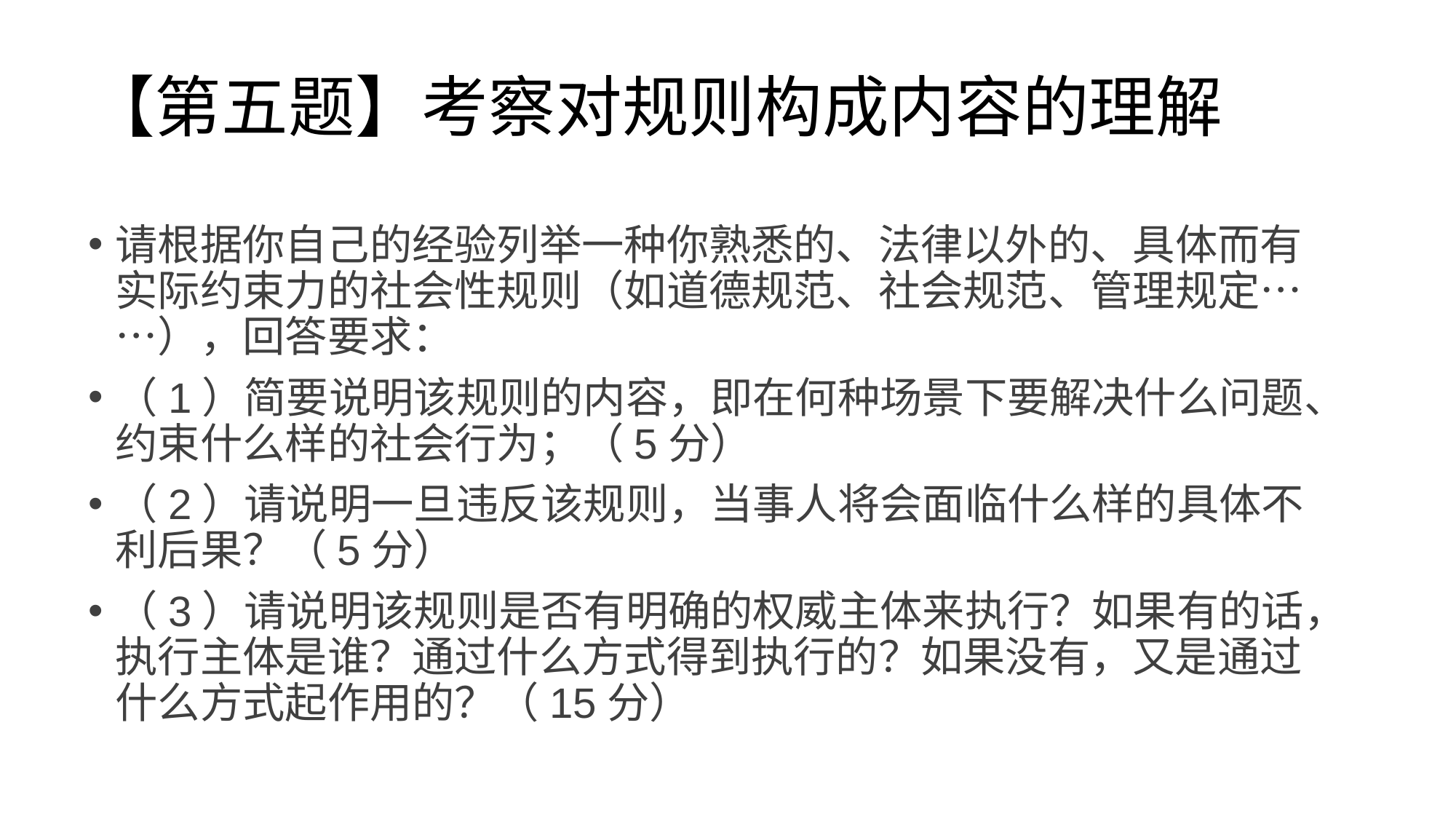

# 【第五题】考察对规则构成内容的理解
请根据你自己的经验列举一种你熟悉的、法律以外的、具体而有实际约束力的社会性规则（如道德规范、社会规范、管理规定……），回答要求：
（1）简要说明该规则的内容，即在何种场景下要解决什么问题、约束什么样的社会行为；（5分）
（2）请说明一旦违反该规则，当事人将会面临什么样的具体不利后果？（5分）
（3）请说明该规则是否有明确的权威主体来执行？如果有的话，执行主体是谁？通过什么方式得到执行的？如果没有，又是通过什么方式起作用的？（15分）